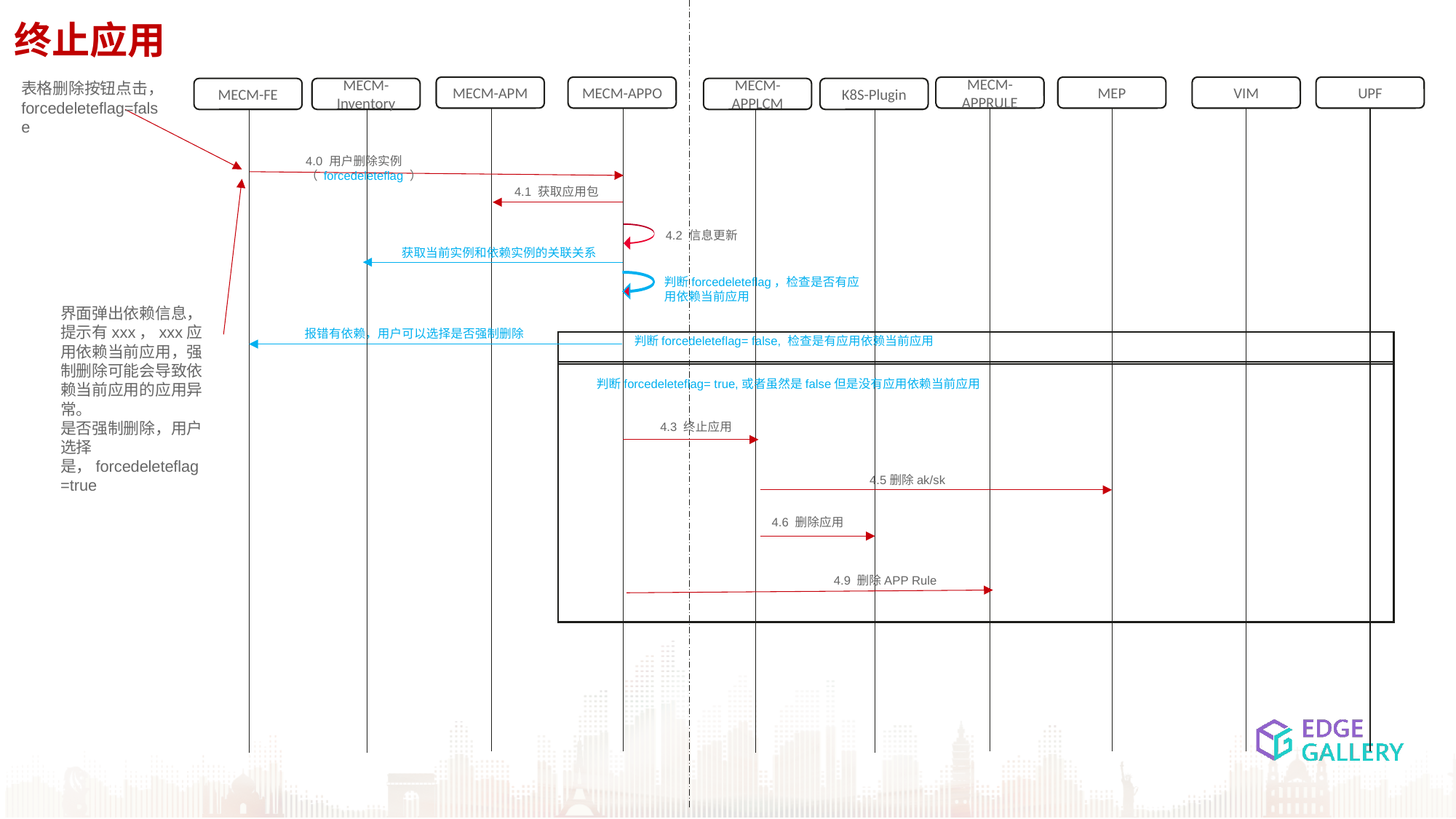

终止应用
表格删除按钮点击，forcedeleteflag=false
MECM-APM
MECM-APPO
MECM-APPRULE
MEP
VIM
UPF
MECM-FE
MECM-Inventory
MECM-APPLCM
K8S-Plugin
4.0 用户删除实例（ forcedeleteflag ）
4.1 获取应用包
4.2 信息更新

获取当前实例和依赖实例的关联关系
判断forcedeleteflag，检查是否有应用依赖当前应用

界面弹出依赖信息，提示有xxx，xxx应用依赖当前应用，强制删除可能会导致依赖当前应用的应用异常。
是否强制删除，用户选择是，forcedeleteflag=true
报错有依赖，用户可以选择是否强制删除
判断forcedeleteflag= false, 检查是有应用依赖当前应用

判断forcedeleteflag= true,或者虽然是false但是没有应用依赖当前应用

4.3 终止应用
4.5删除ak/sk
4.6 删除应用
4.9 删除APP Rule